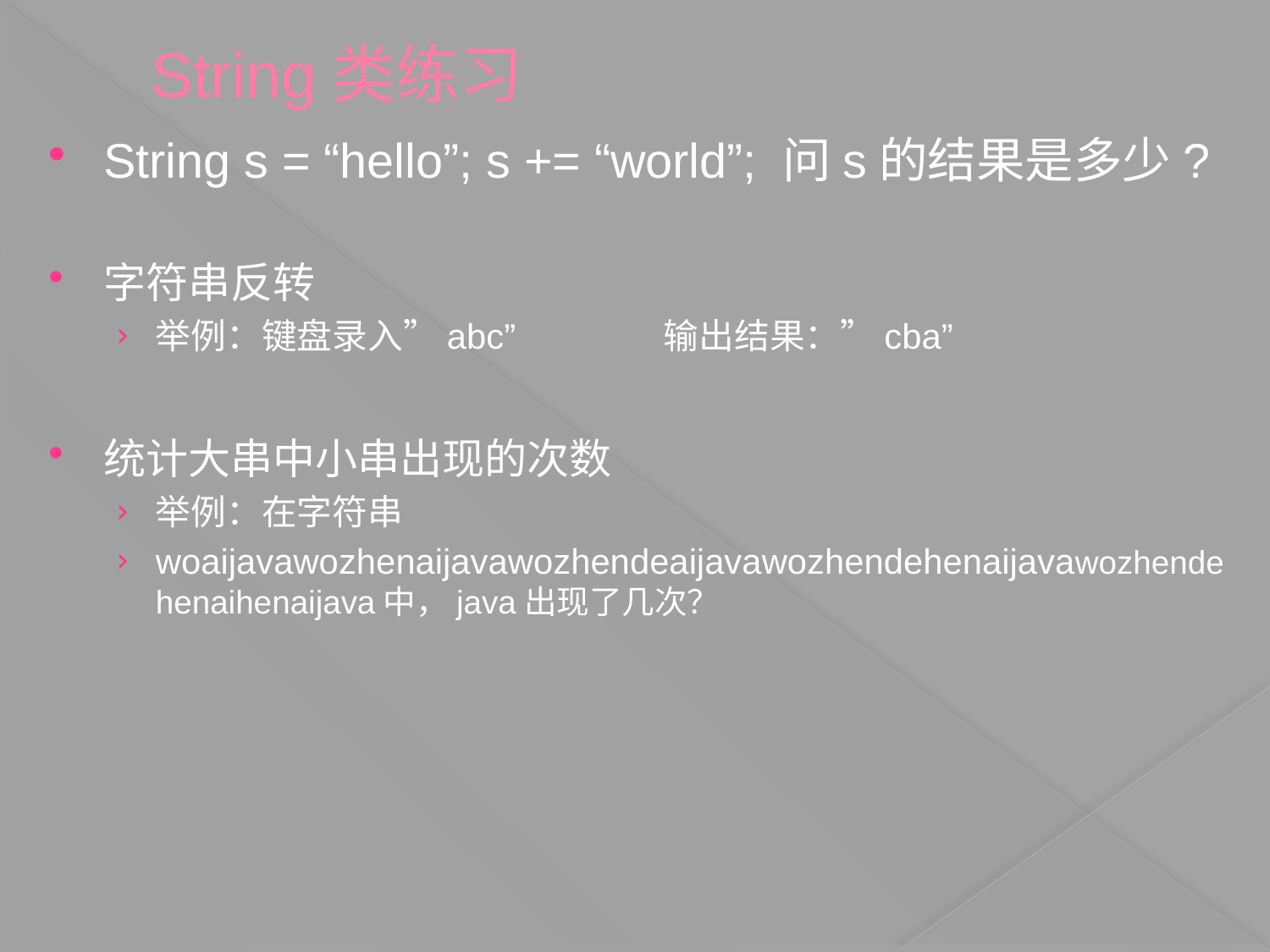

# String类练习
String s = “hello”; s += “world”; 问s的结果是多少?

字符串反转
举例：键盘录入”abc”		输出结果：”cba”

统计大串中小串出现的次数
举例：在字符串
woaijavawozhenaijavawozhendeaijavawozhendehenaijavawozhendehenaihenaijava中，java出现了几次？